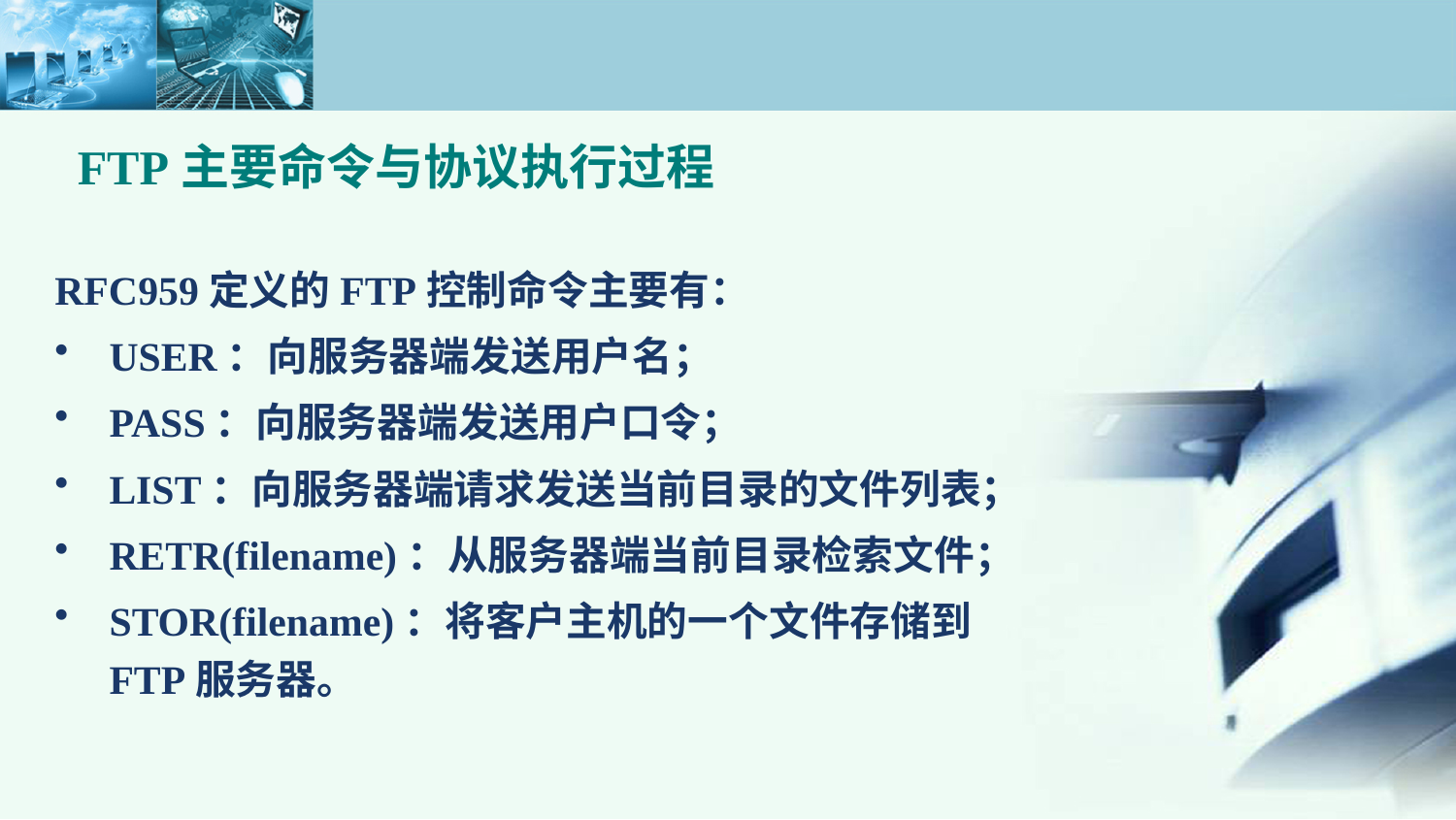

FTP主要命令与协议执行过程
RFC959定义的FTP控制命令主要有：
USER：向服务器端发送用户名；
PASS：向服务器端发送用户口令；
LIST：向服务器端请求发送当前目录的文件列表；
RETR(filename)：从服务器端当前目录检索文件；
STOR(filename)：将客户主机的一个文件存储到FTP服务器。